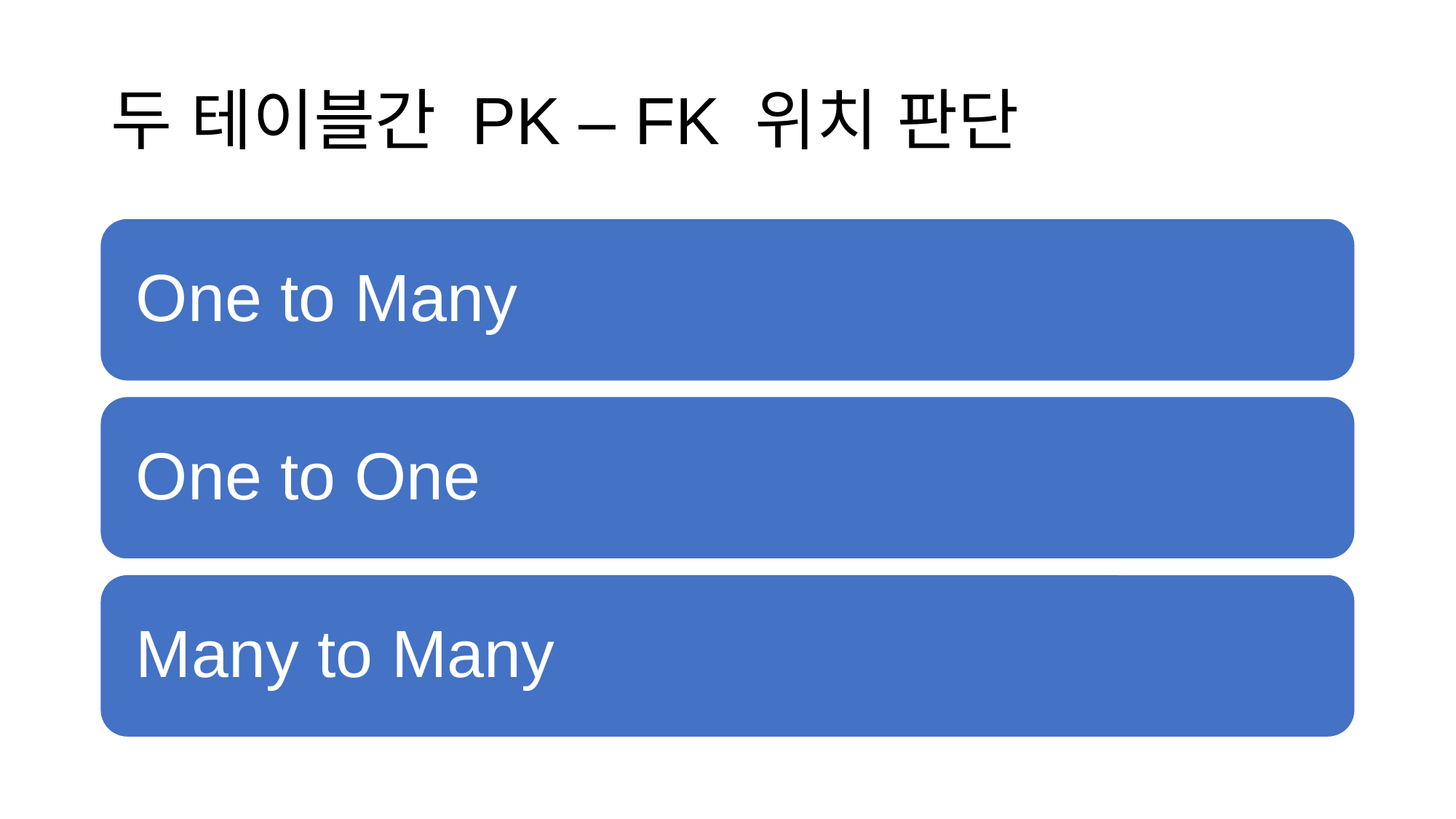

# 두 테이블간 PK – FK 위치 판단
One to Many
One to One
Many to Many